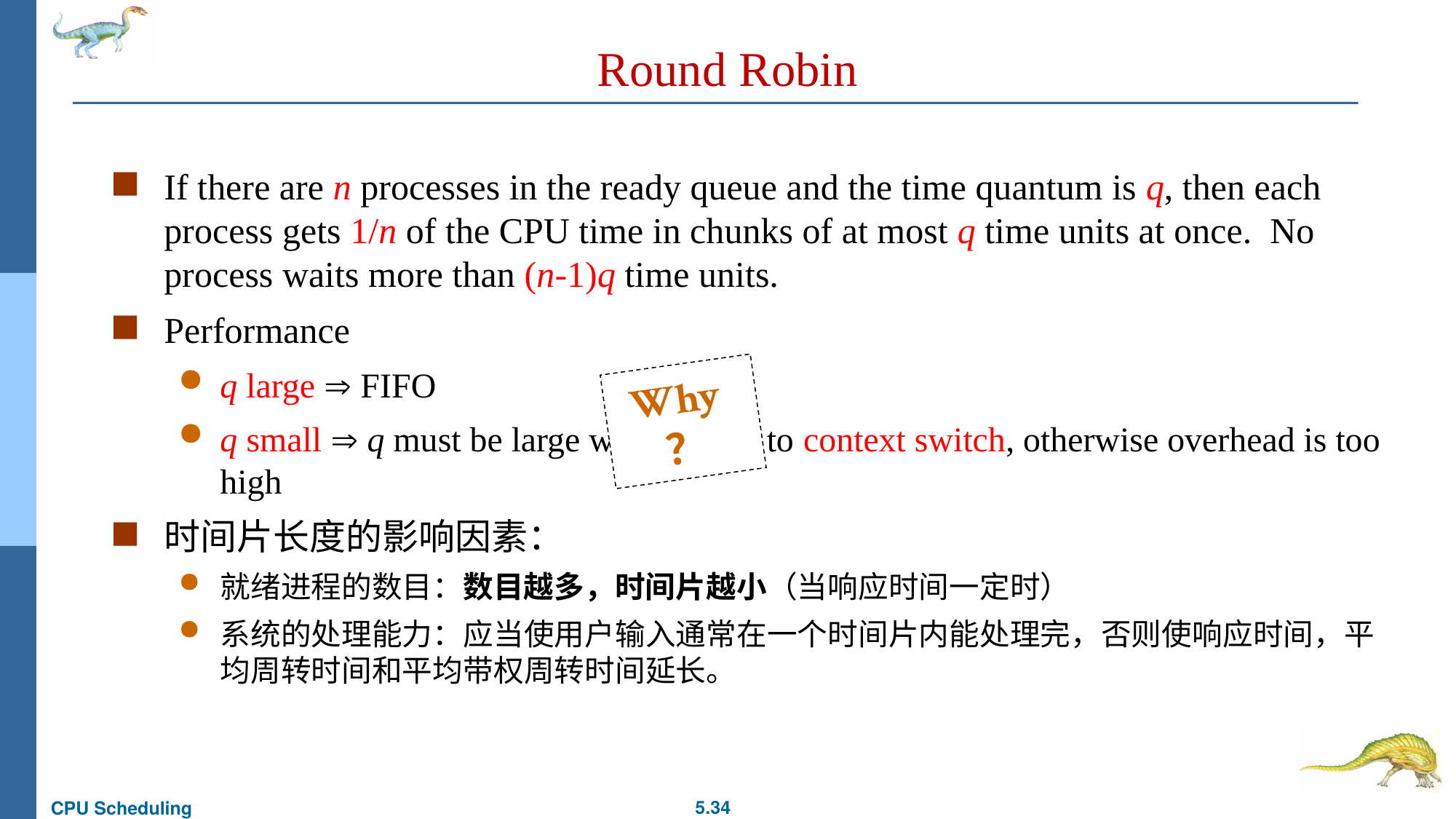

# Round Robin
If there are n processes in the ready queue and the time quantum is q, then each process gets 1/n of the CPU time in chunks of at most q time units at once.  No process waits more than (n-1)q time units.
Performance
q large ⇒ FIFO
q small ⇒ q must be large with respect to context switch, otherwise overhead is too high
时间片长度的影响因素：
就绪进程的数目：数目越多，时间片越小（当响应时间一定时）
系统的处理能力：应当使用户输入通常在一个时间片内能处理完，否则使响应时间，平均周转时间和平均带权周转时间延长。

Why？